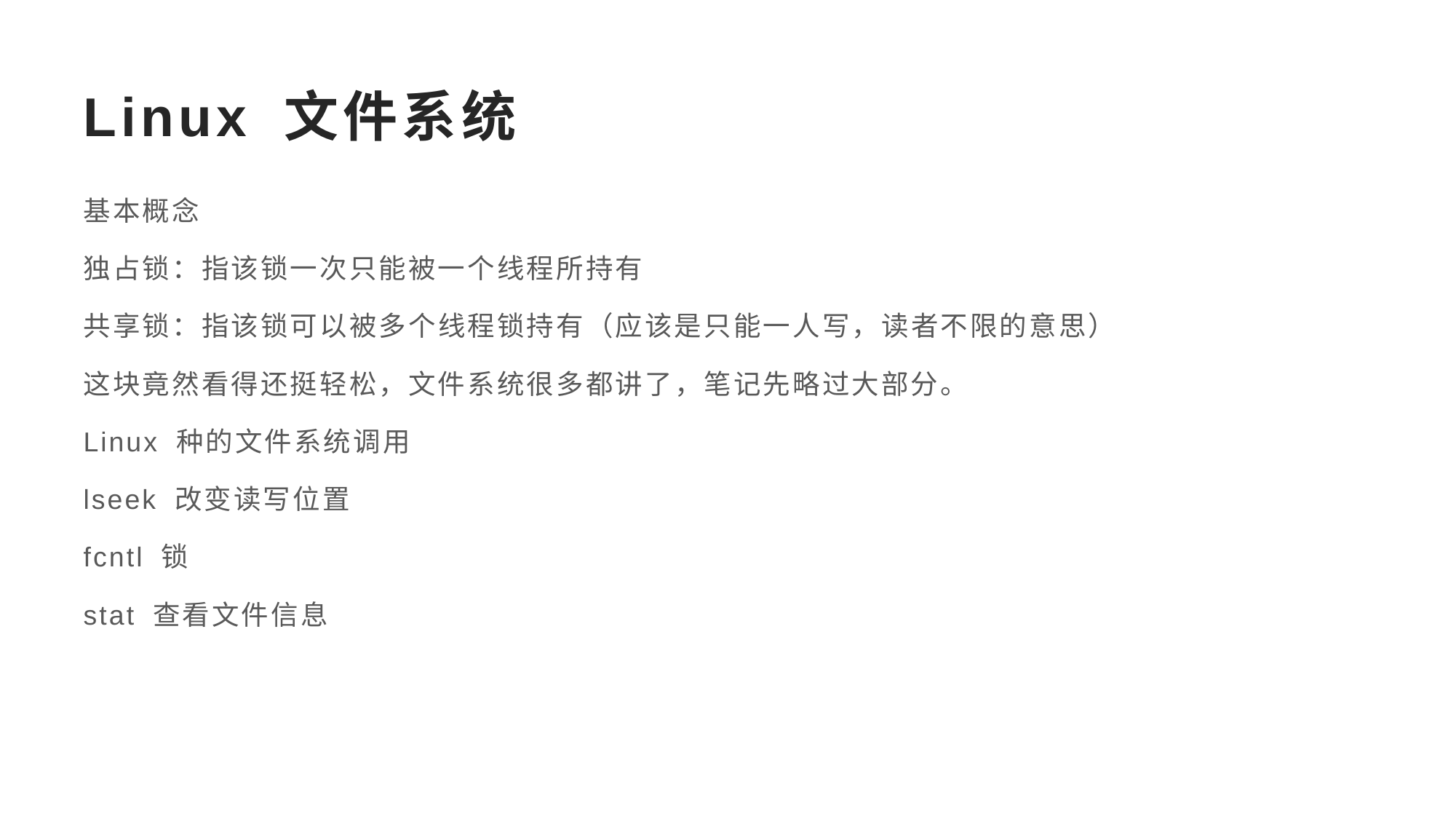

# Linux 文件系统
基本概念
独占锁：指该锁一次只能被一个线程所持有
共享锁：指该锁可以被多个线程锁持有（应该是只能一人写，读者不限的意思）
这块竟然看得还挺轻松，文件系统很多都讲了，笔记先略过大部分。
Linux 种的文件系统调用
lseek 改变读写位置
fcntl 锁
stat 查看文件信息